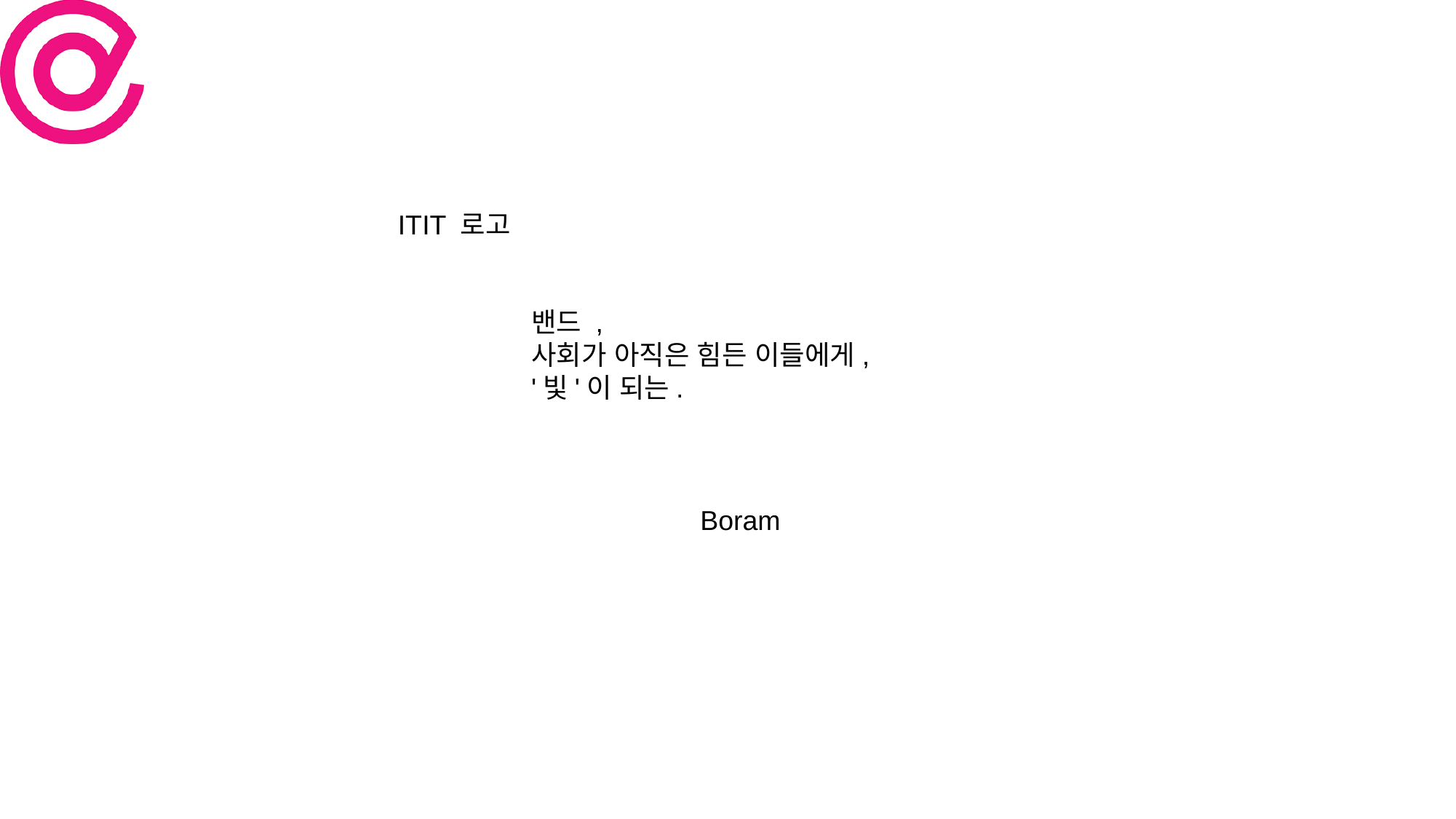

ITIT 로고
밴드 ,
사회가 아직은 힘든 이들에게,
'빛'이 되는.
Boram